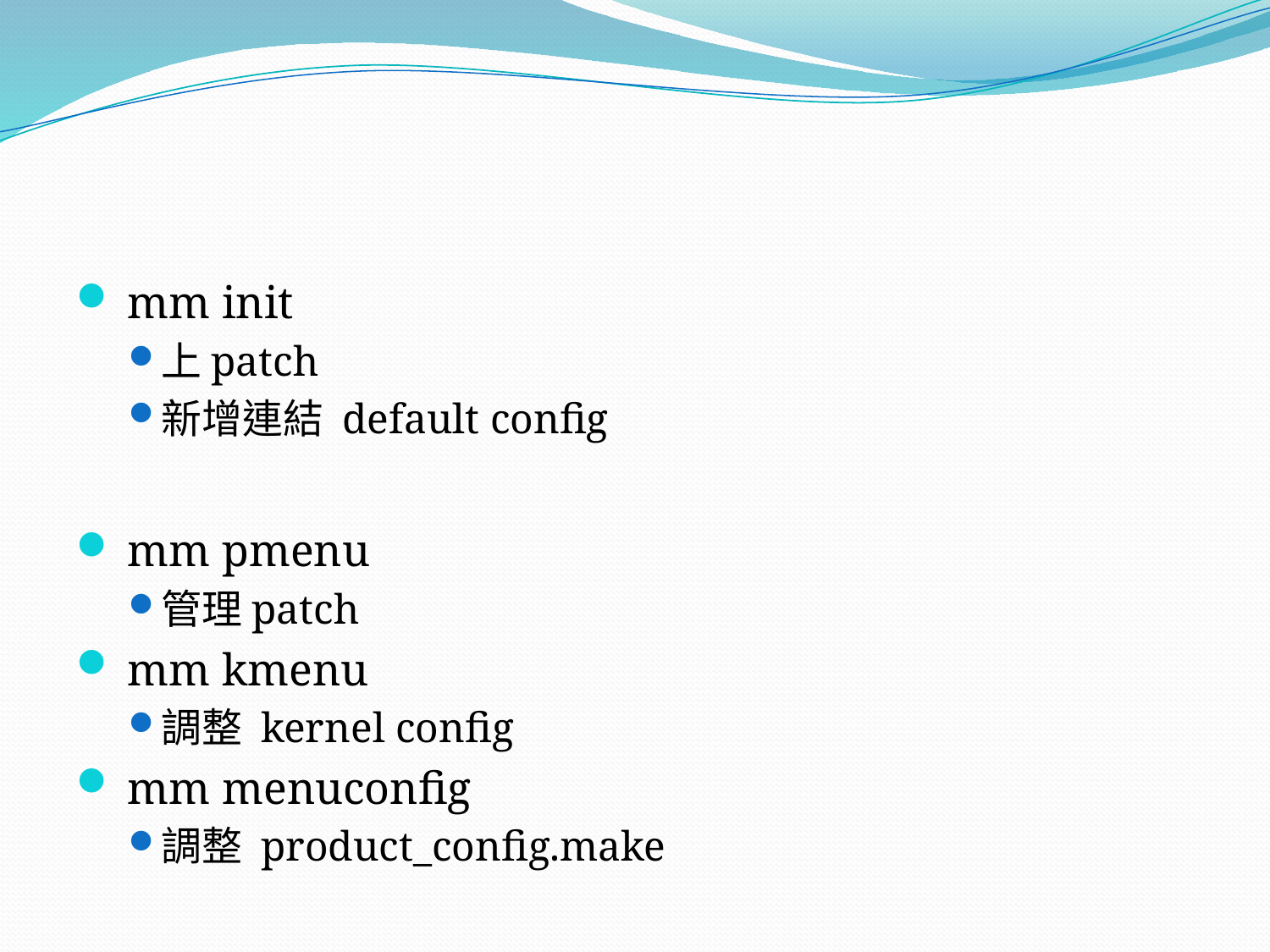

#
 mm init
上patch
新增連結 default config

 mm pmenu
管理patch
 mm kmenu
調整 kernel config
 mm menuconfig
調整 product_config.make